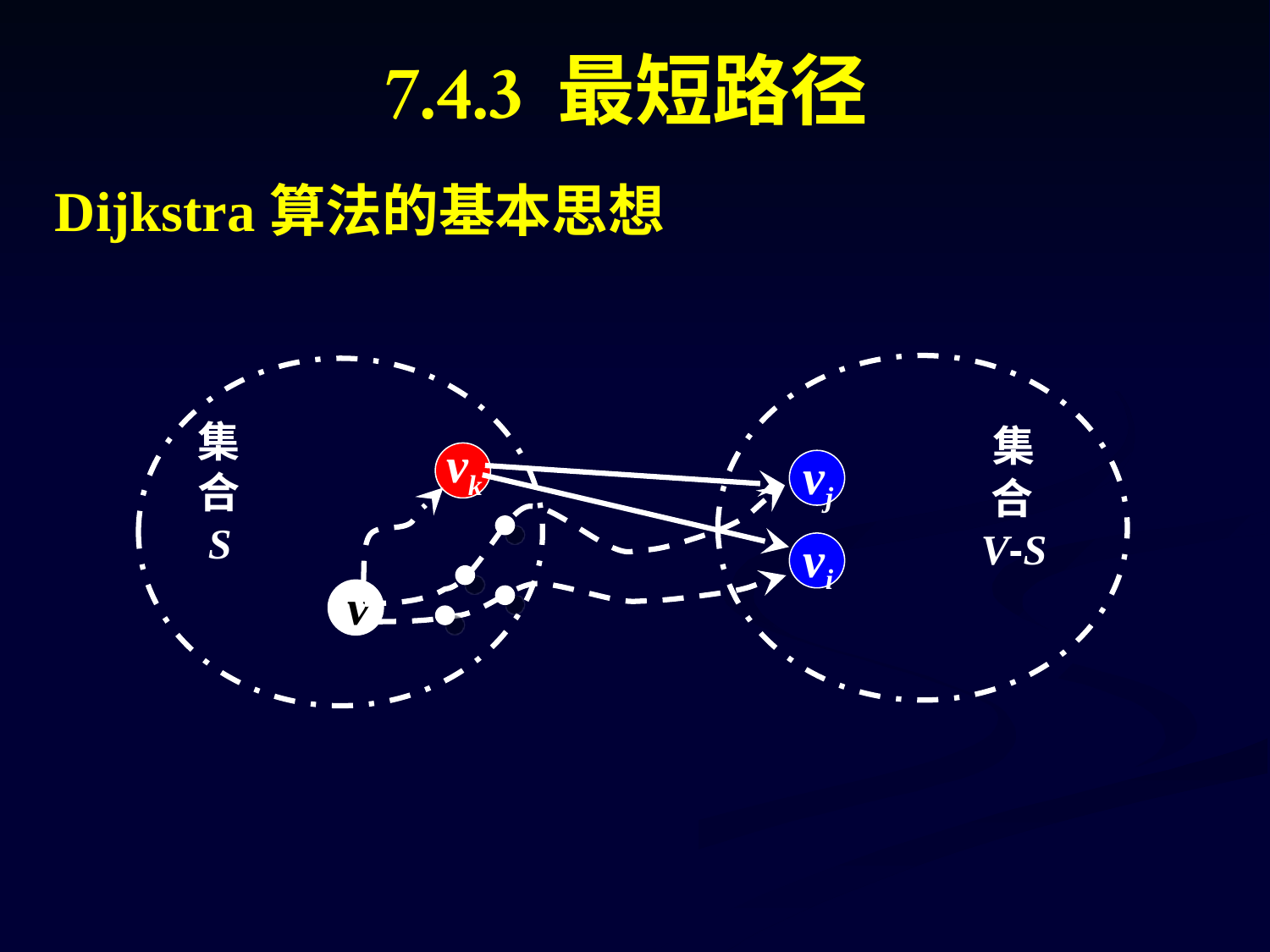

# 7.4.3 最短路径
Dijkstra算法的基本思想
                 集
                    合
                  V-S
集
合
 S
vk

vj

vi

v

106